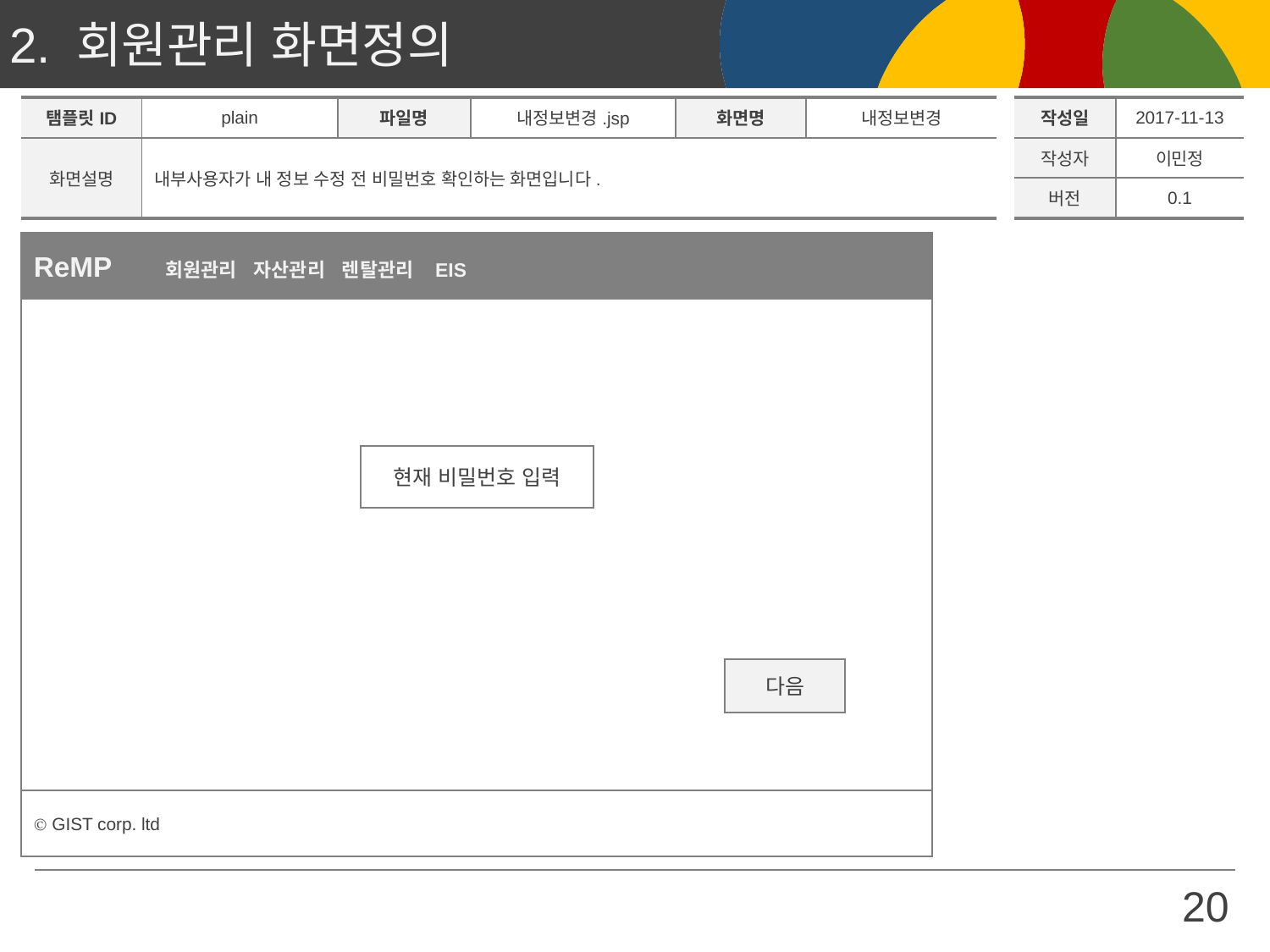

| 탬플릿ID | plain | 파일명 | 내정보변경.jsp | 화면명 | 내정보변경 |  | 작성일 | 2017-11-13 |
| --- | --- | --- | --- | --- | --- | --- | --- | --- |
| 화면설명 | 내부사용자가 내 정보 수정 전 비밀번호 확인하는 화면입니다. |  |  |  |  |  | 작성자 | 이민정 |
|  |  |  |  |  |  |  | 버전 | 0.1 |

ReMP      회원관리   자산관리   렌탈관리   EIS

현재 비밀번호 입력
다음
Ⓒ GIST corp. ltd